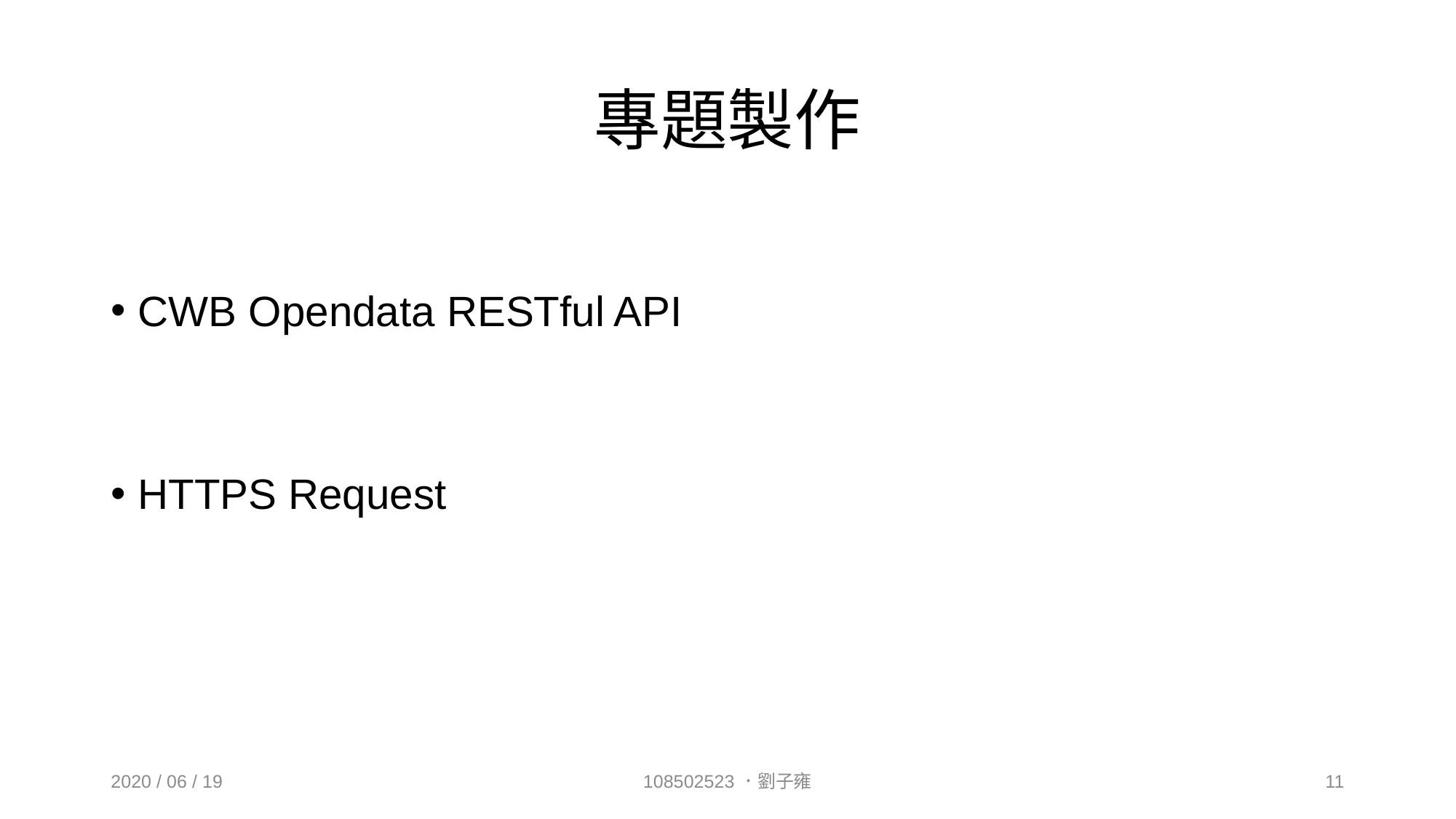

# 專題製作

CWB Opendata RESTful API

HTTPS Request
2020 / 06 / 19
108502523．劉子雍
11